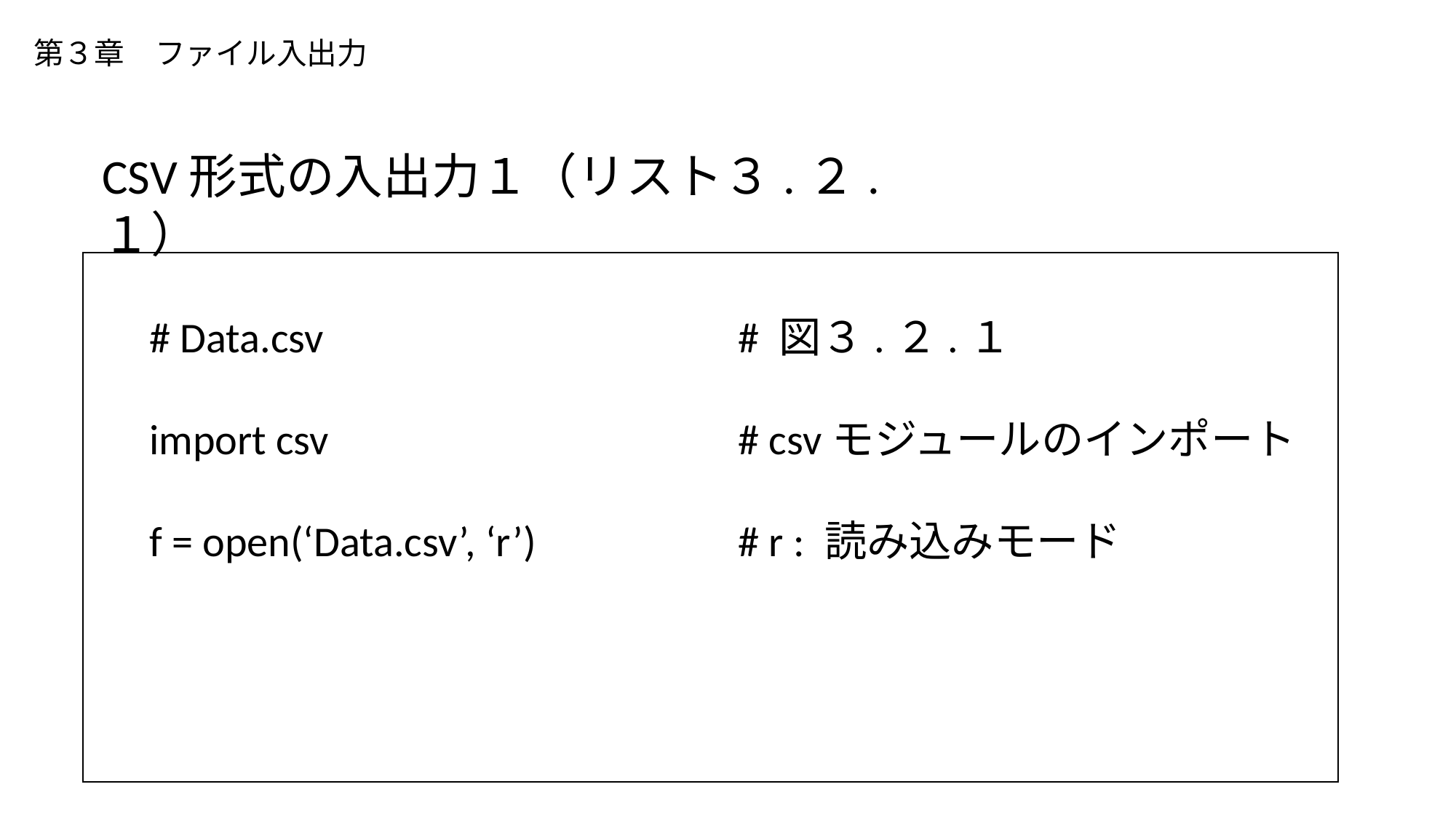

# 第３章　ファイル入出力
CSV形式の入出力１（リスト３.２.１）

# Data.csv

import csv

f = open(‘Data.csv’, ‘r’)

# 図３.２.１

# csvモジュールのインポート

# r : 読み込みモード